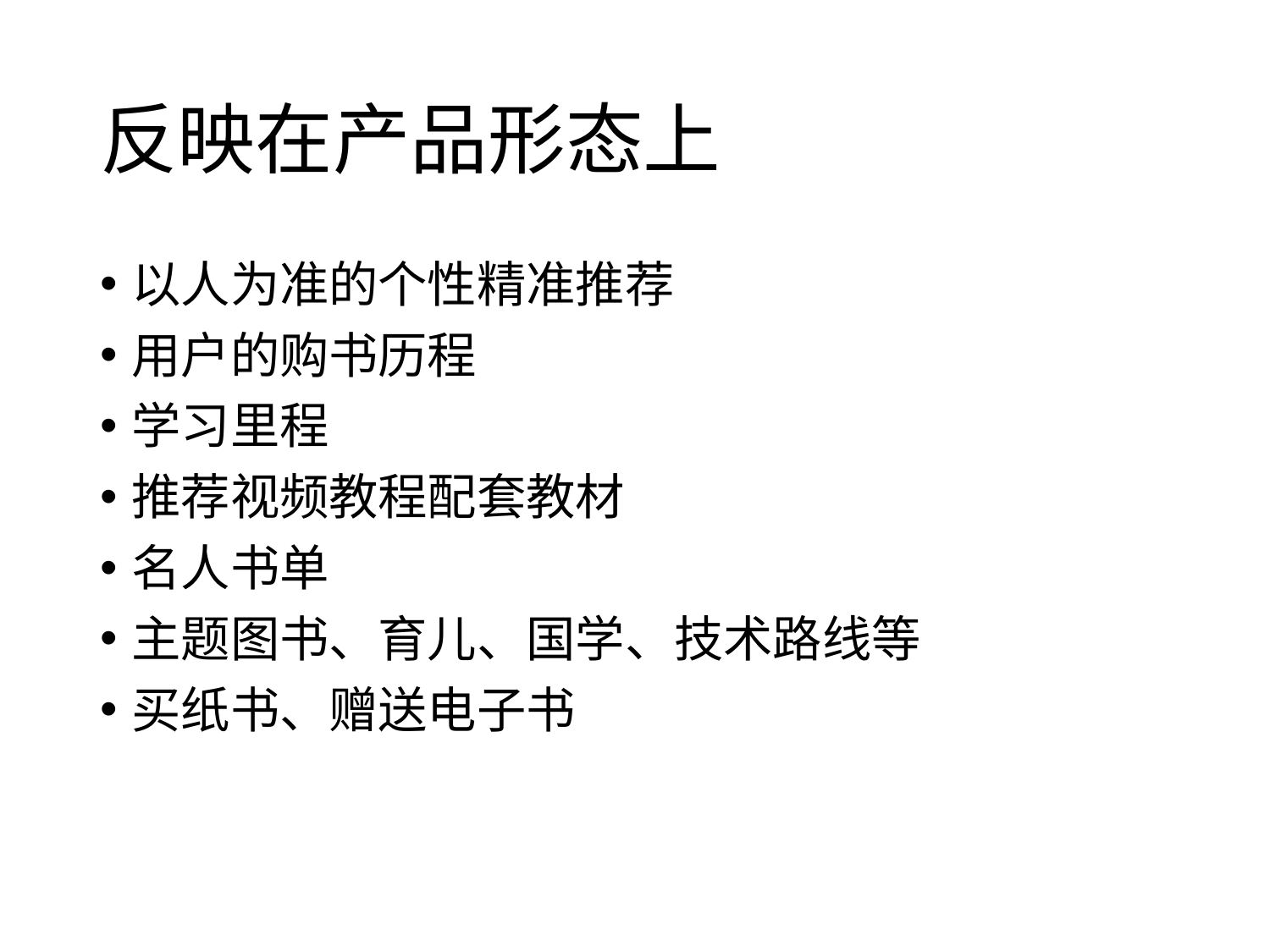

# 反映在产品形态上
以人为准的个性精准推荐
用户的购书历程
学习里程
推荐视频教程配套教材
名人书单
主题图书、育儿、国学、技术路线等
买纸书、赠送电子书